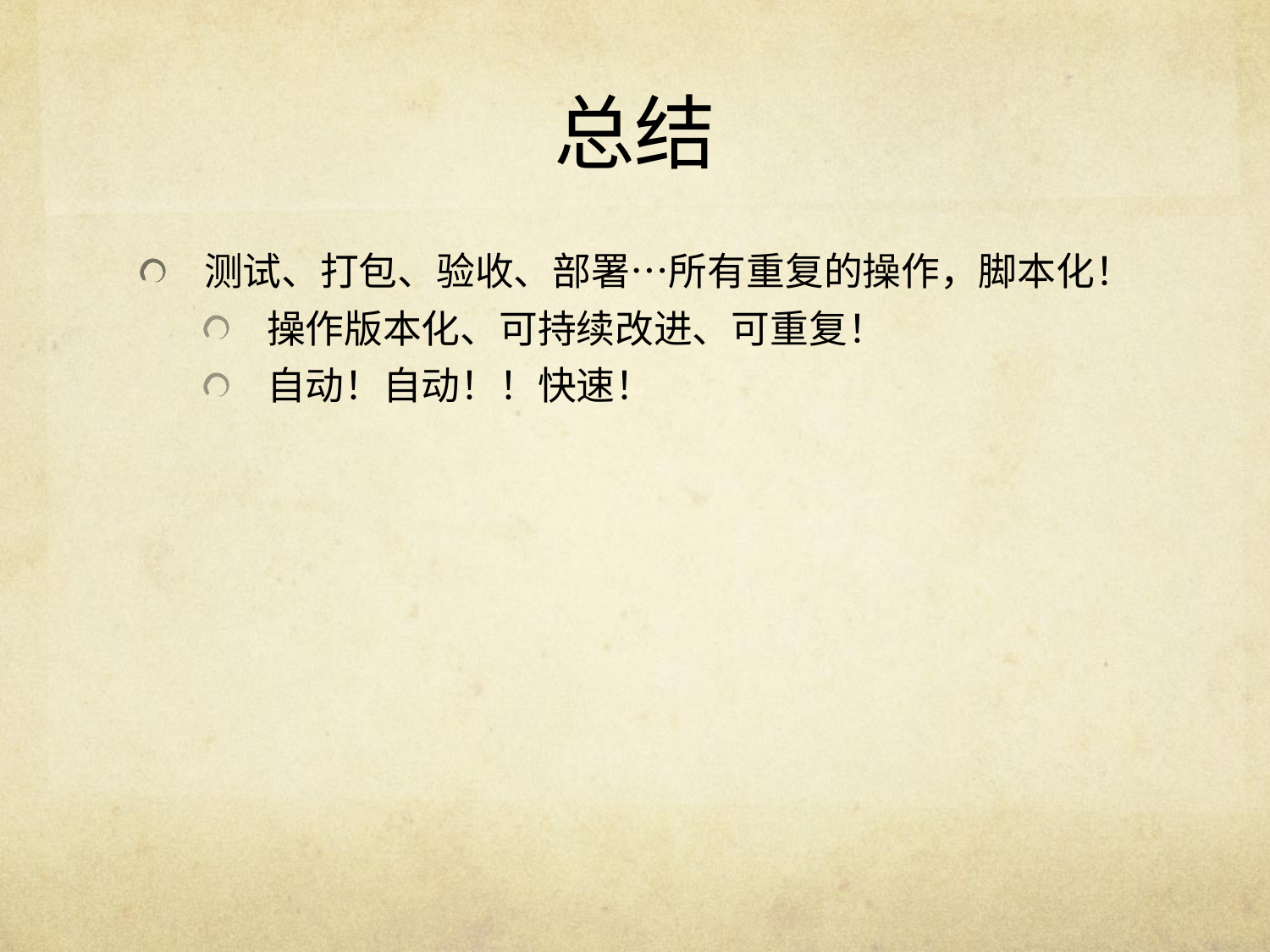

# 总结
测试、打包、验收、部署…所有重复的操作，脚本化！
操作版本化、可持续改进、可重复！
自动！自动！！快速！